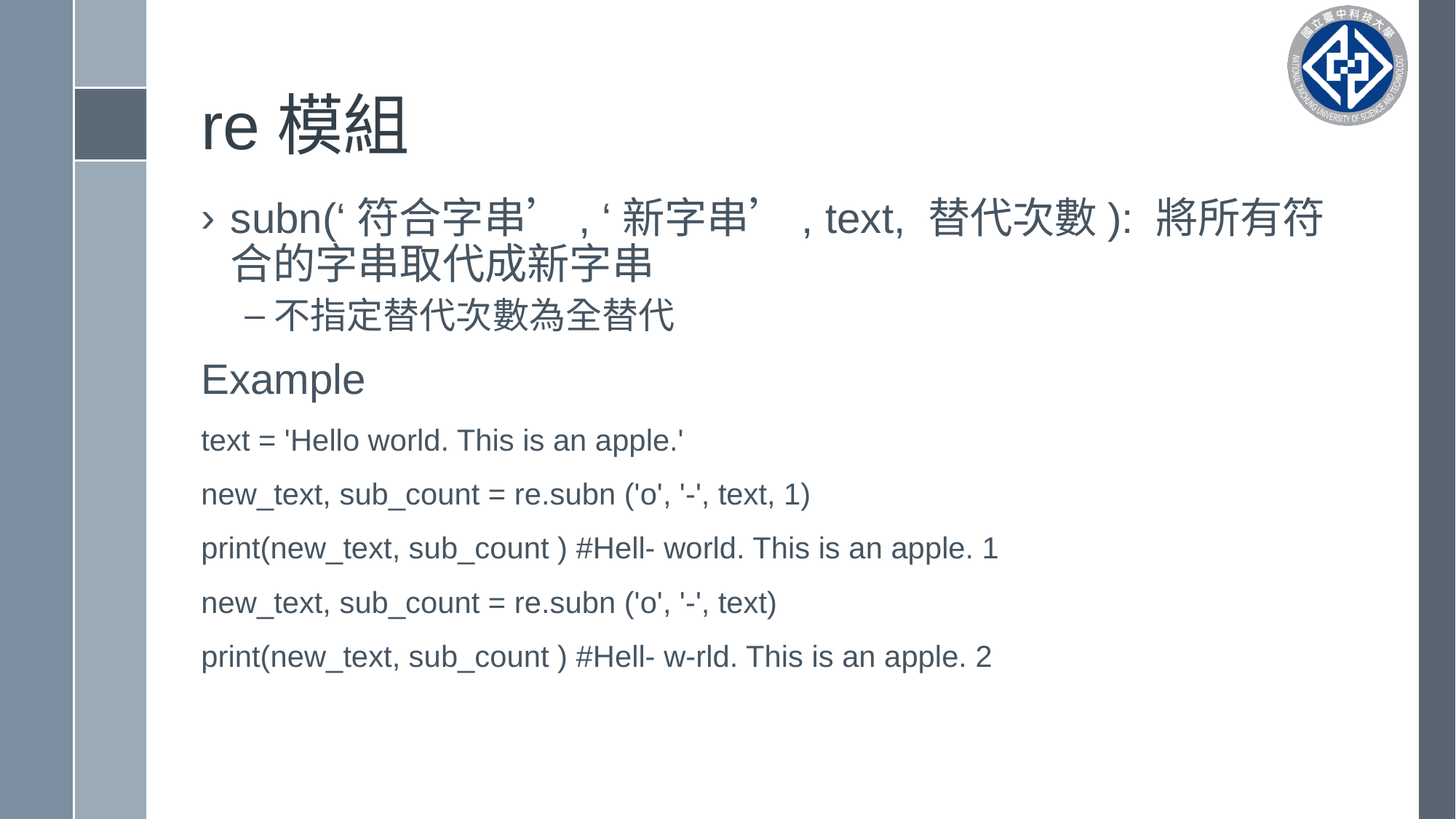

# re模組
subn(‘符合字串’, ‘新字串’, text, 替代次數): 將所有符合的字串取代成新字串
不指定替代次數為全替代
Example
text = 'Hello world. This is an apple.'
new_text, sub_count = re.subn ('o', '-', text, 1)
print(new_text, sub_count ) #Hell- world. This is an apple. 1
new_text, sub_count = re.subn ('o', '-', text)
print(new_text, sub_count ) #Hell- w-rld. This is an apple. 2